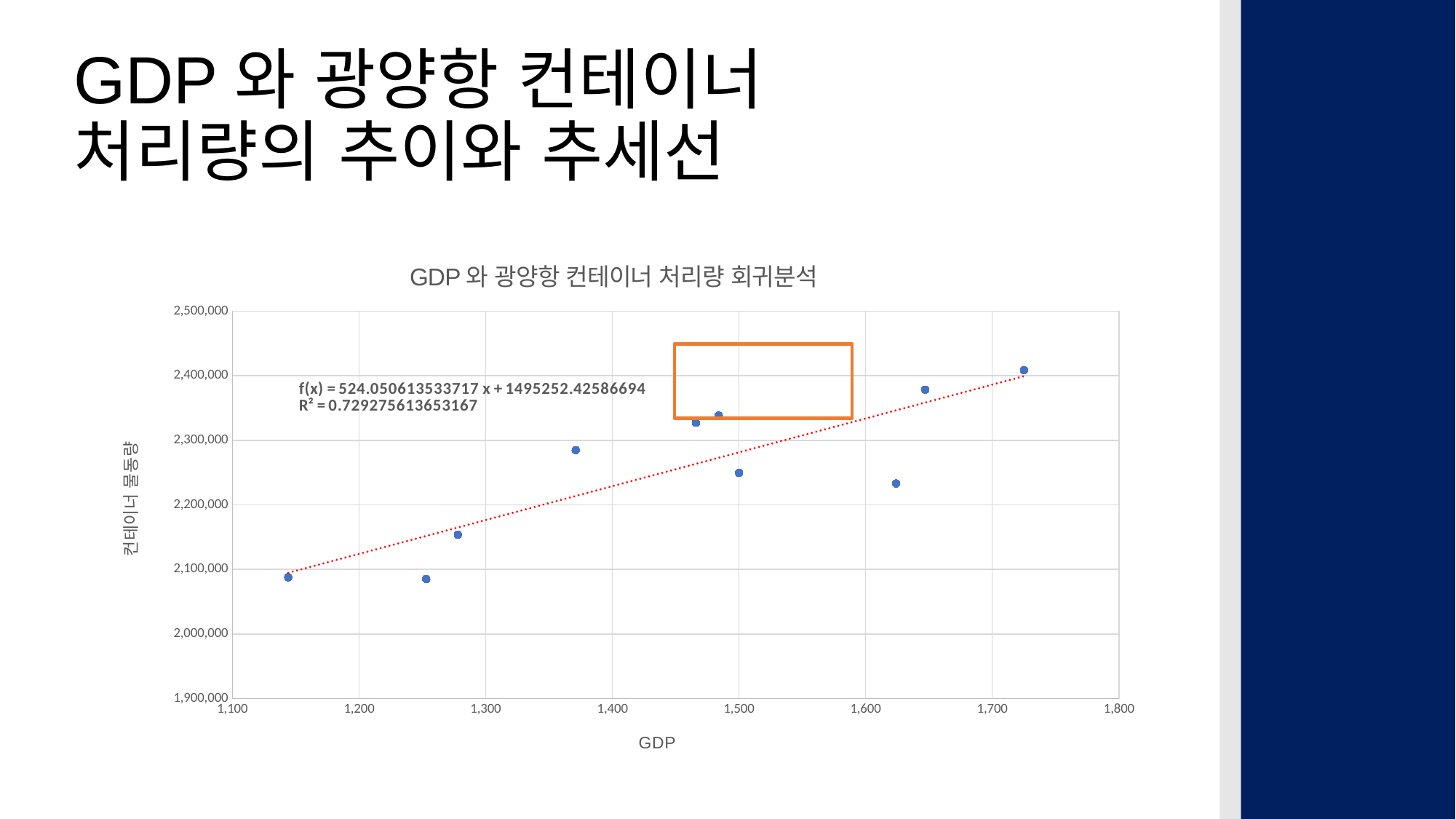

GDP와 광양항 컨테이너 처리량의 추이와 추세선

### Chart: GDP와 광양항 컨테이너 처리량 회귀분석

| Category | 광양 |
|---|---|